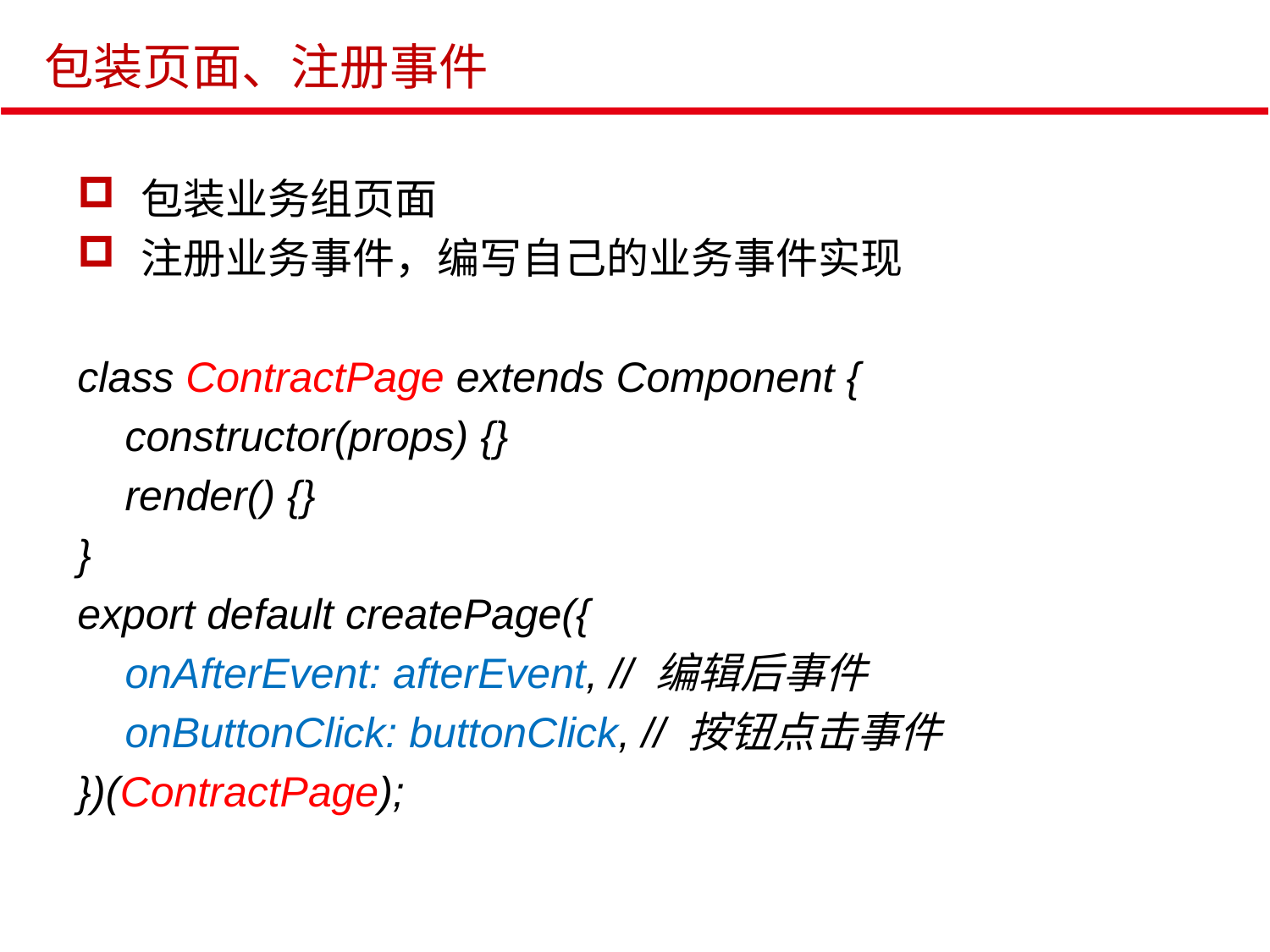

# 包装页面、注册事件
包装业务组页面
注册业务事件，编写自己的业务事件实现

class ContractPage extends Component {
    constructor(props) {}
    render() {}
}
export default createPage({
    onAfterEvent: afterEvent, // 编辑后事件
    onButtonClick: buttonClick, // 按钮点击事件
})(ContractPage);